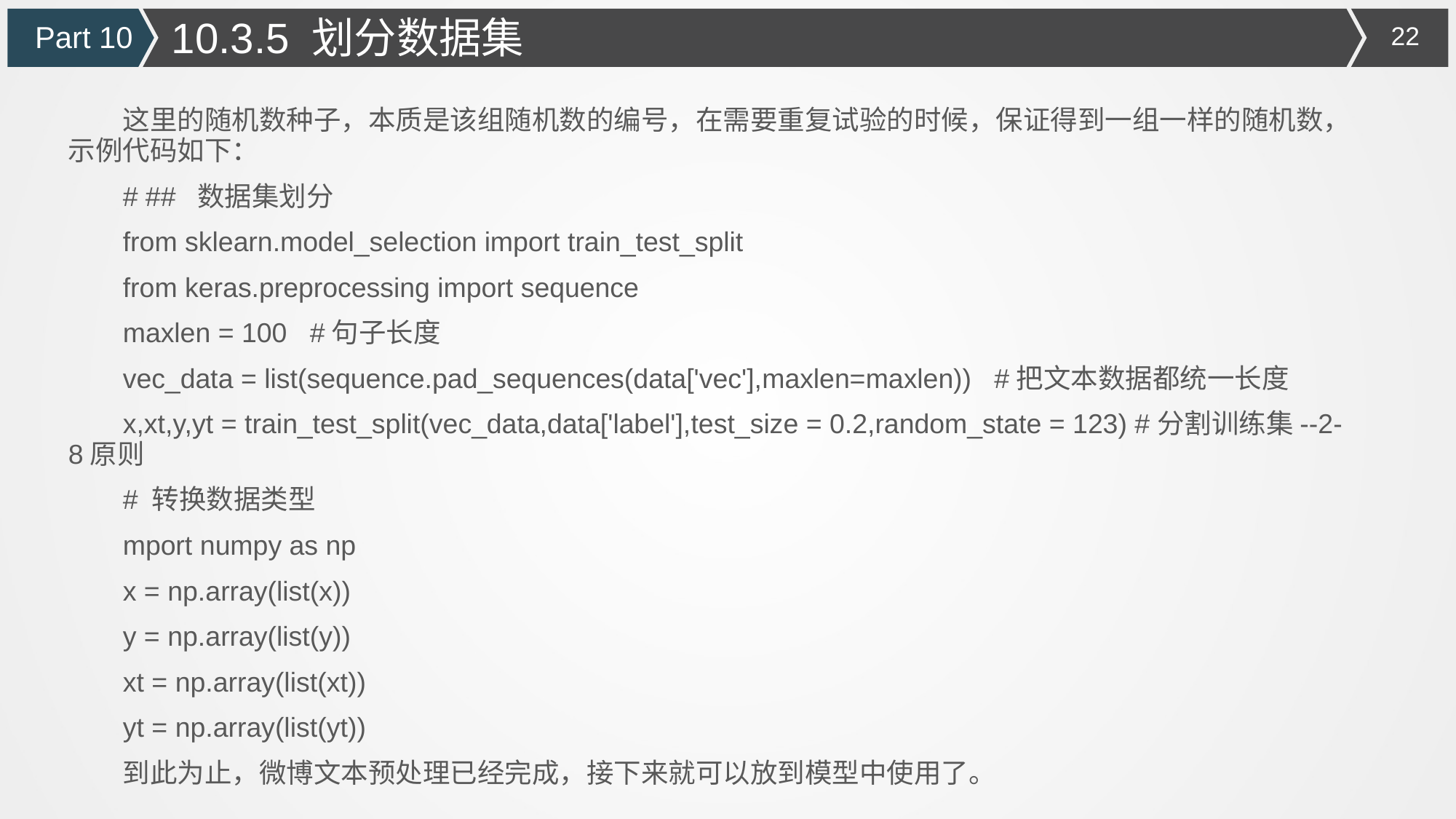

10.3.5 划分数据集
Part 10
这里的随机数种子，本质是该组随机数的编号，在需要重复试验的时候，保证得到一组一样的随机数，示例代码如下：
# ##  数据集划分
from sklearn.model_selection import train_test_split
from keras.preprocessing import sequence
maxlen = 100   #句子长度
vec_data = list(sequence.pad_sequences(data['vec'],maxlen=maxlen))   #把文本数据都统一长度
x,xt,y,yt = train_test_split(vec_data,data['label'],test_size = 0.2,random_state = 123) #分割训练集--2-8原则
# 转换数据类型
mport numpy as np
x = np.array(list(x))
y = np.array(list(y))
xt = np.array(list(xt))
yt = np.array(list(yt))
到此为止，微博文本预处理已经完成，接下来就可以放到模型中使用了。